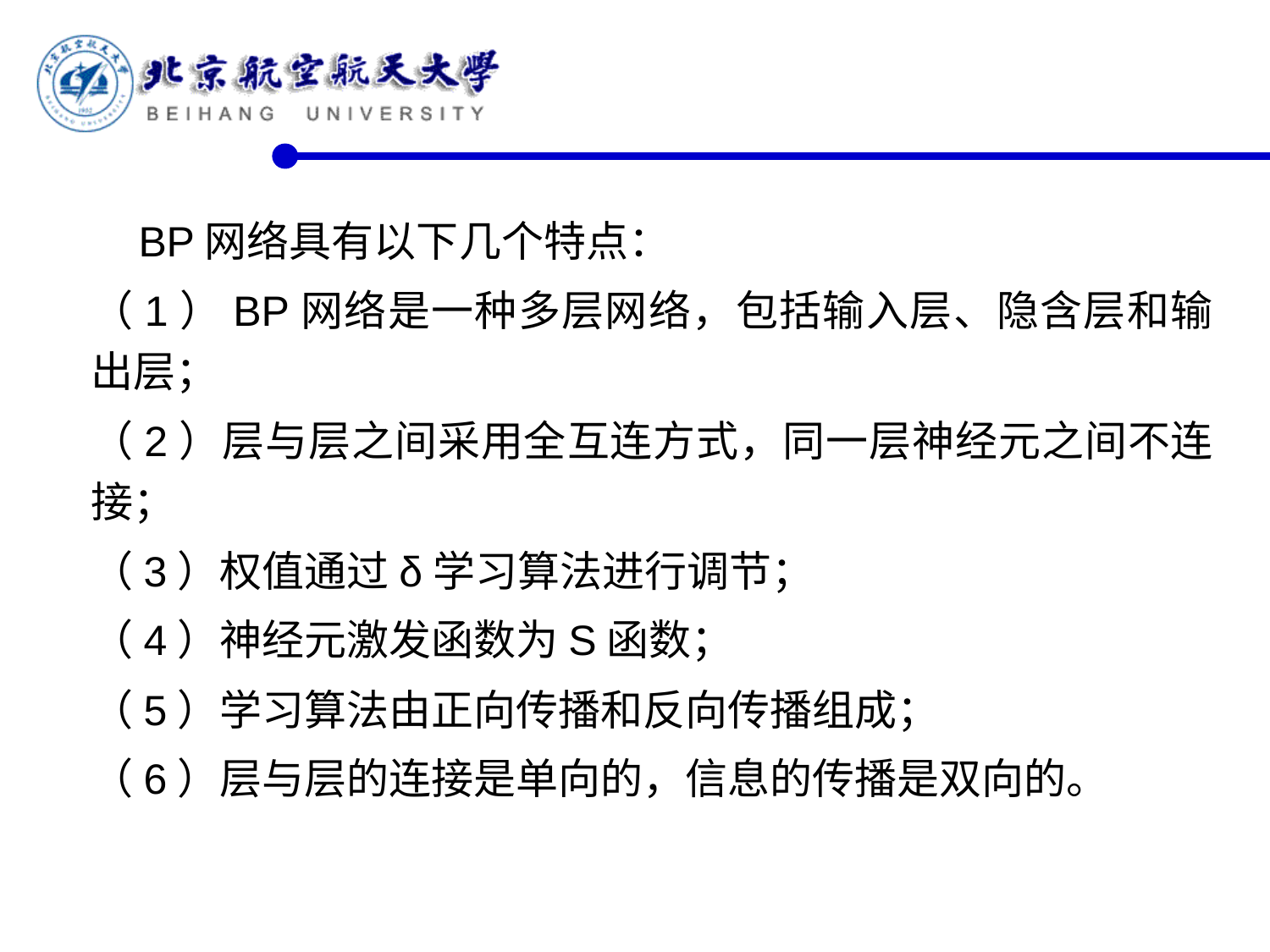

BP网络具有以下几个特点：
（1）BP网络是一种多层网络，包括输入层、隐含层和输出层；
（2）层与层之间采用全互连方式，同一层神经元之间不连接；
（3）权值通过δ学习算法进行调节；
（4）神经元激发函数为S函数；
（5）学习算法由正向传播和反向传播组成；
（6）层与层的连接是单向的，信息的传播是双向的。